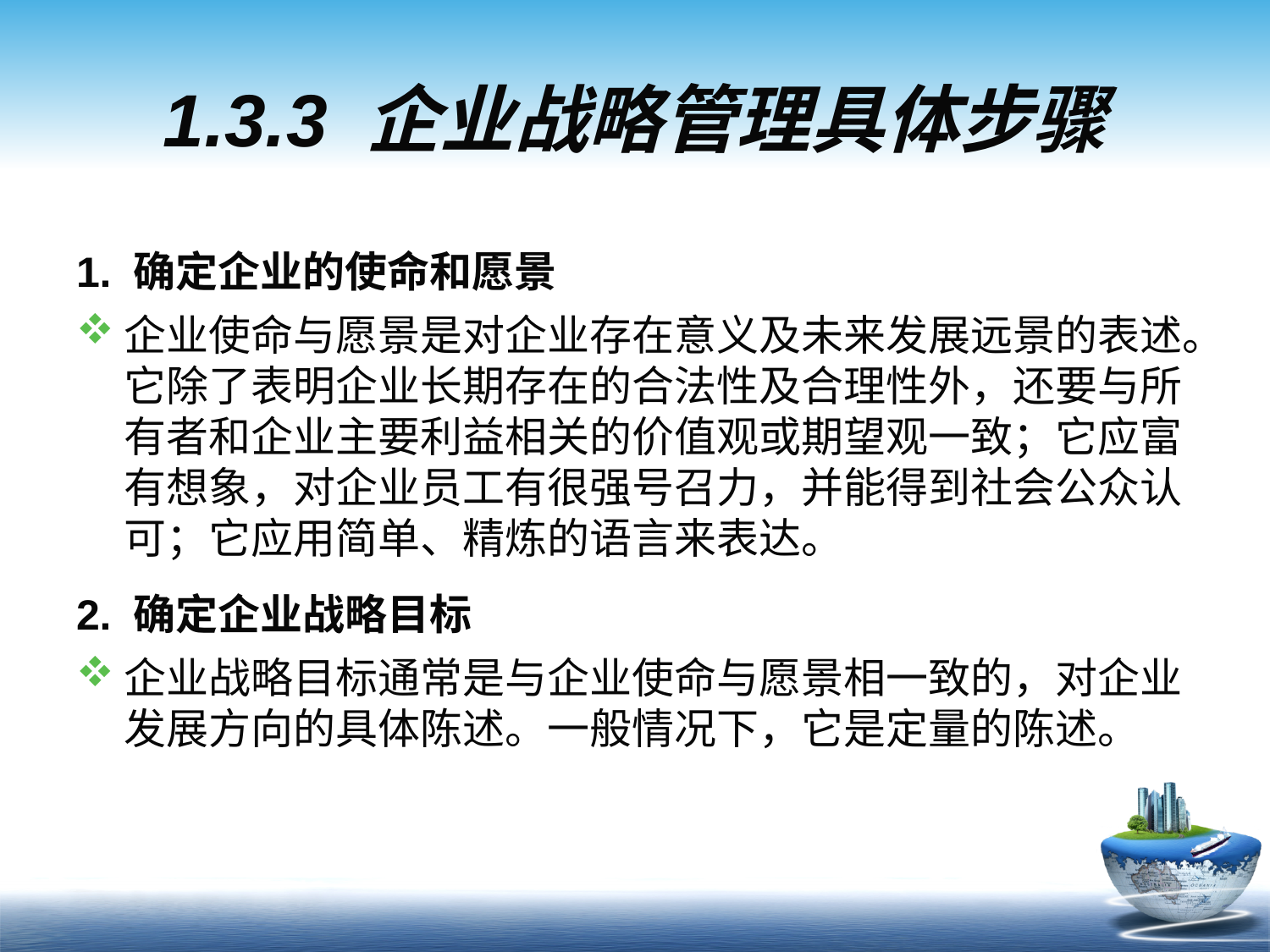

# 1.3.3 企业战略管理具体步骤
1. 确定企业的使命和愿景
企业使命与愿景是对企业存在意义及未来发展远景的表述。它除了表明企业长期存在的合法性及合理性外，还要与所有者和企业主要利益相关的价值观或期望观一致；它应富有想象，对企业员工有很强号召力，并能得到社会公众认可；它应用简单、精炼的语言来表达。
2. 确定企业战略目标
企业战略目标通常是与企业使命与愿景相一致的，对企业发展方向的具体陈述。一般情况下，它是定量的陈述。